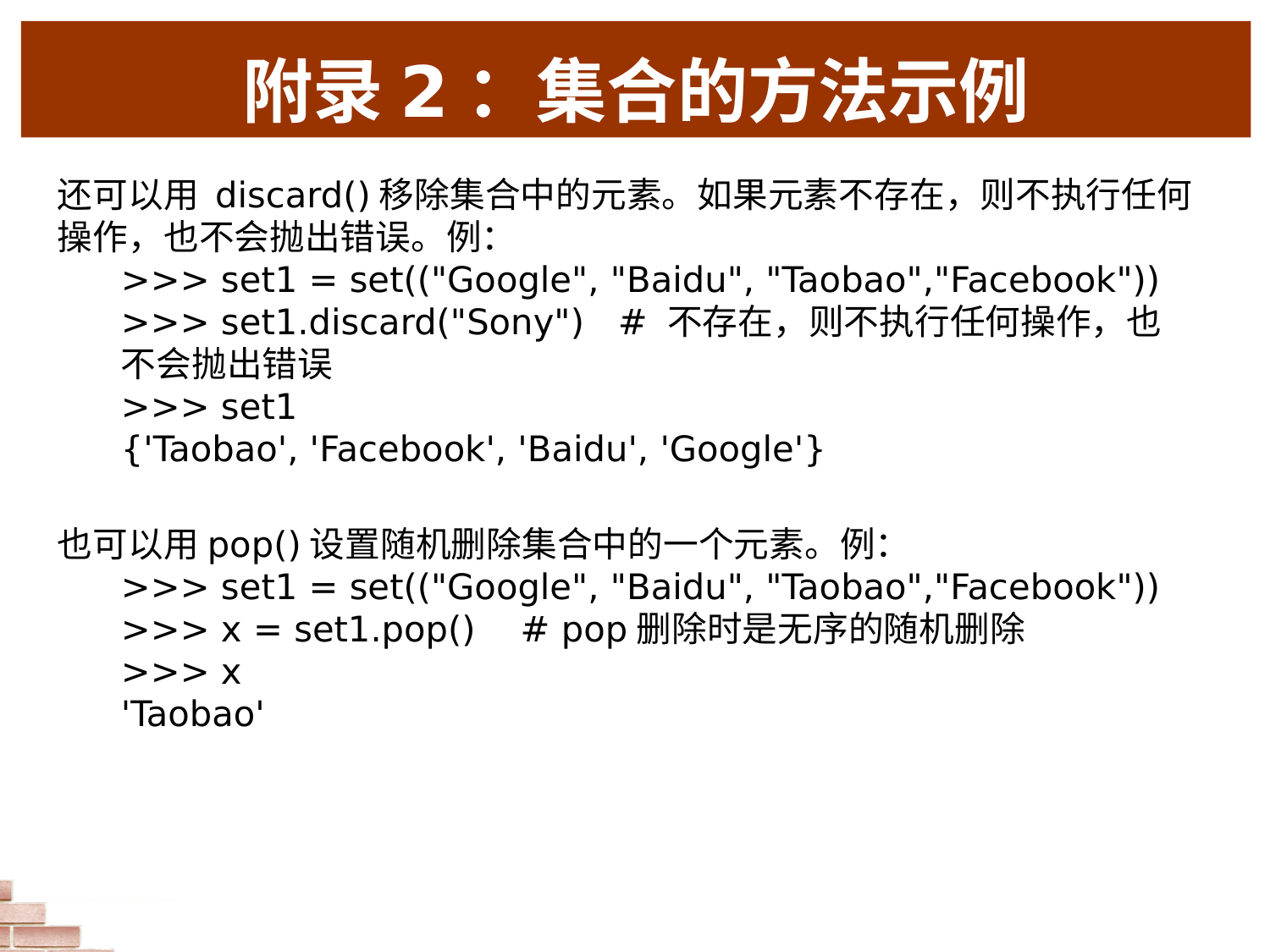

# 附录2：集合的方法示例
还可以用 discard()移除集合中的元素。如果元素不存在，则不执行任何操作，也不会抛出错误。例：
>>> set1 = set(("Google", "Baidu", "Taobao","Facebook"))
>>> set1.discard("Sony")   # 不存在，则不执行任何操作，也不会抛出错误
>>> set1
{'Taobao', 'Facebook', 'Baidu', 'Google'}
也可以用pop()设置随机删除集合中的一个元素。例：
>>> set1 = set(("Google", "Baidu", "Taobao","Facebook"))
>>> x = set1.pop()    # pop删除时是无序的随机删除
>>> x
'Taobao'